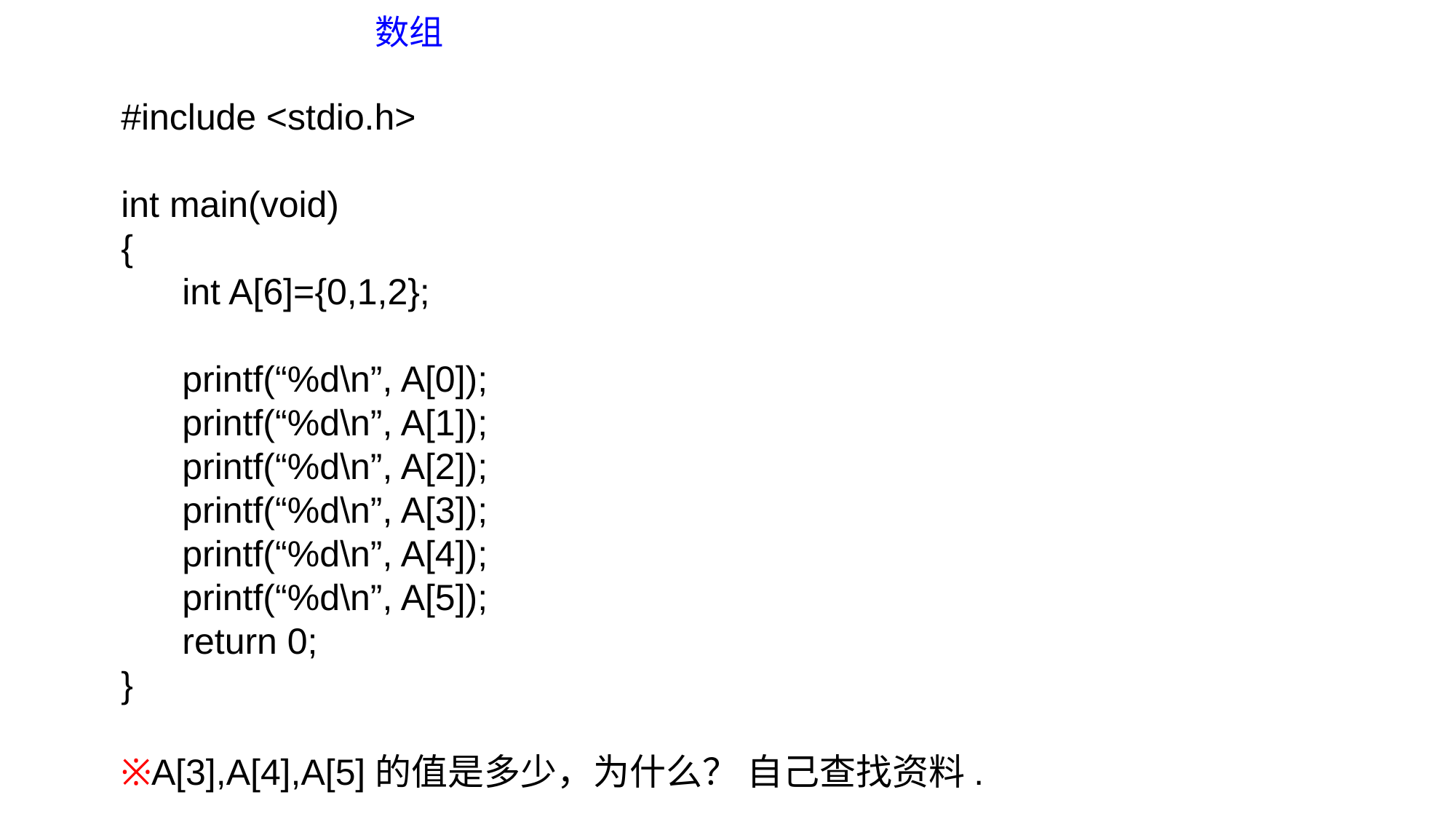

# 数组
#include <stdio.h>

int main(void)
{
      int A[6]={0,1,2};

      printf(“%d\n”, A[0]);
      printf(“%d\n”, A[1]);
      printf(“%d\n”, A[2]);
      printf(“%d\n”, A[3]);
      printf(“%d\n”, A[4]);
      printf(“%d\n”, A[5]);
      return 0;
}

※A[3],A[4],A[5]的值是多少，为什么？ 自己查找资料.